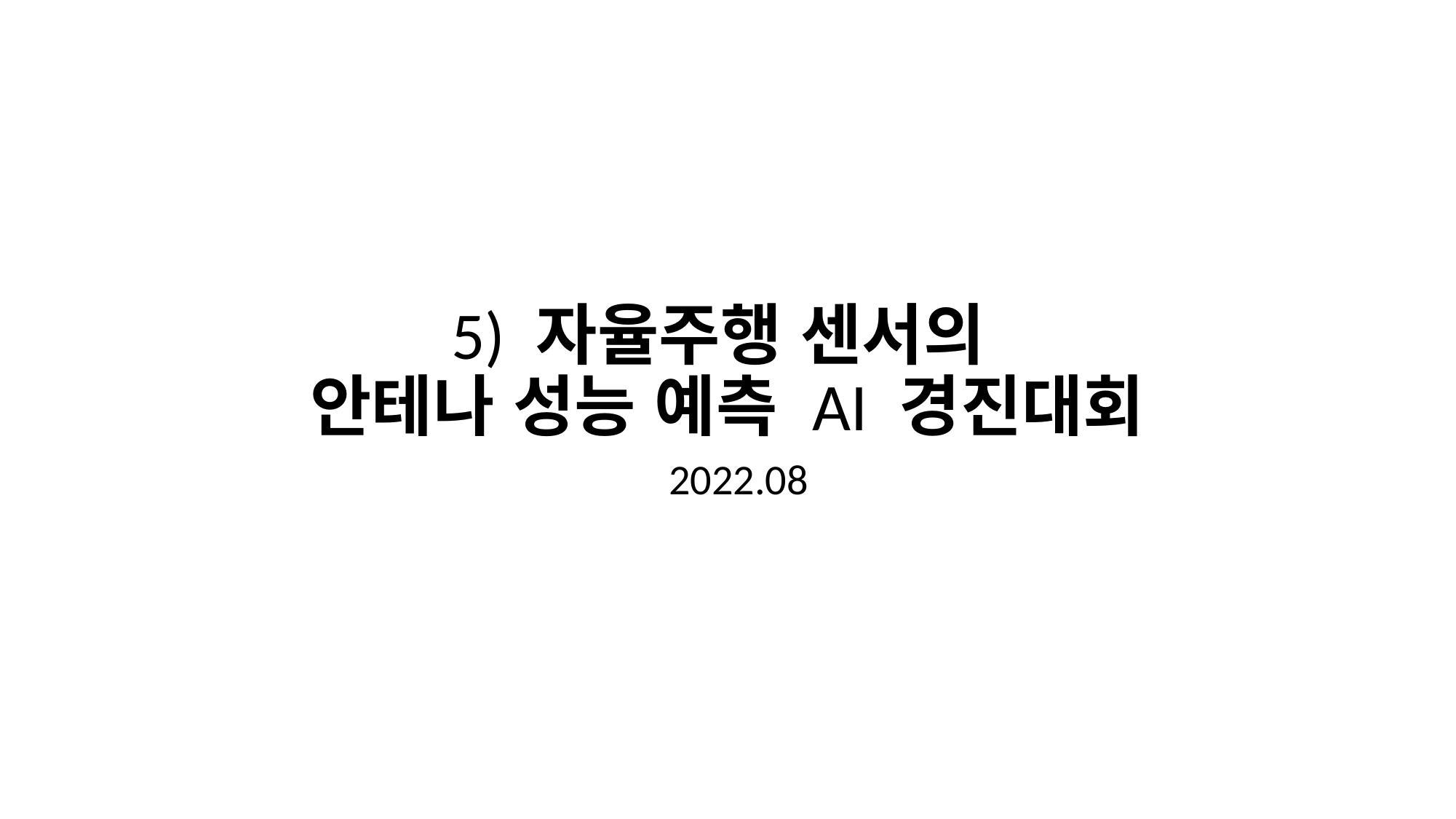

# 5) 자율주행 센서의 안테나 성능 예측 AI 경진대회
2022.08